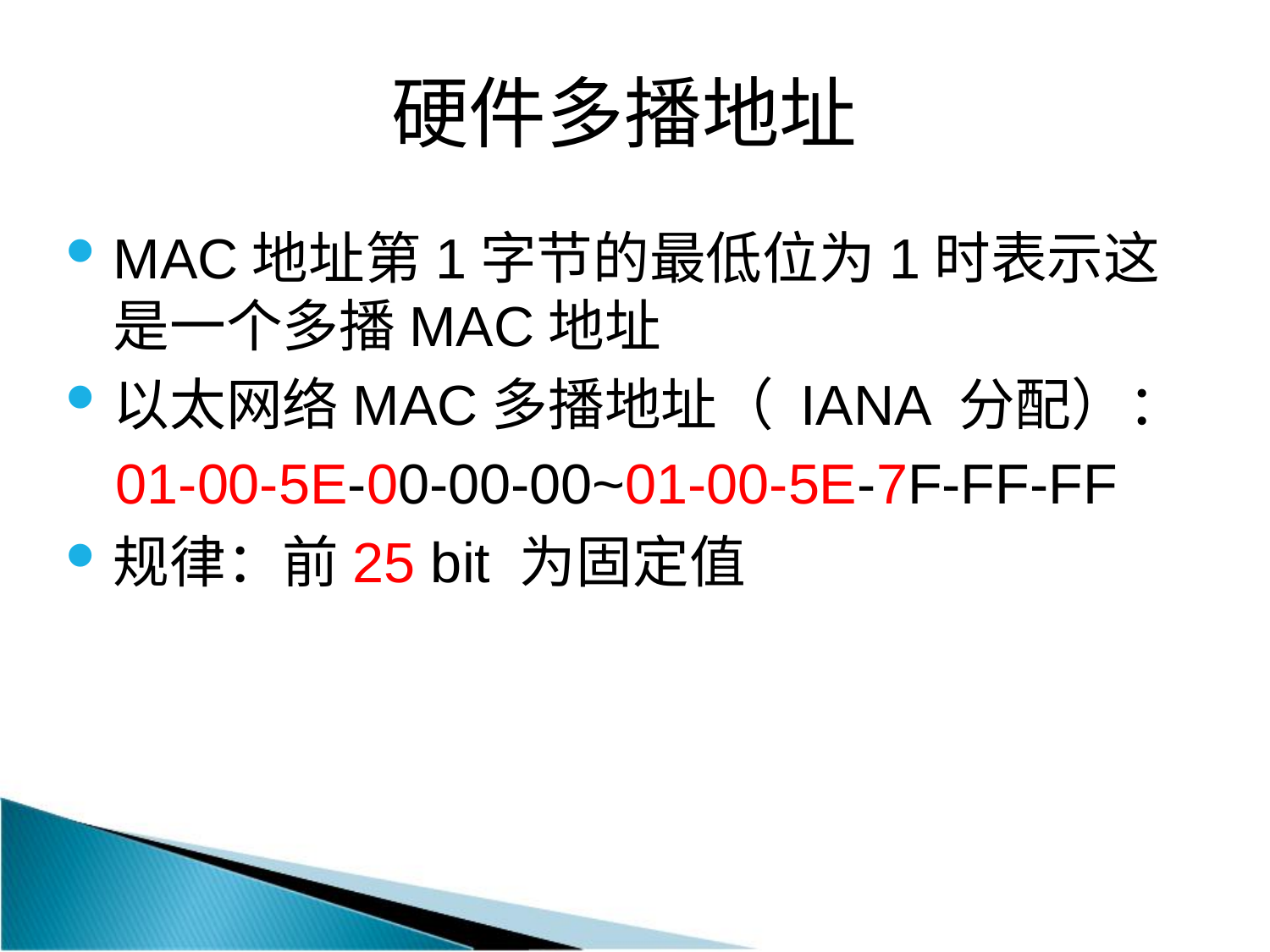

# 硬件多播地址
MAC地址第1字节的最低位为1时表示这是一个多播MAC地址
以太网络MAC多播地址（ IANA 分配）：
01-00-5E-00-00-00~01-00-5E-7F-FF-FF
规律：前25 bit 为固定值